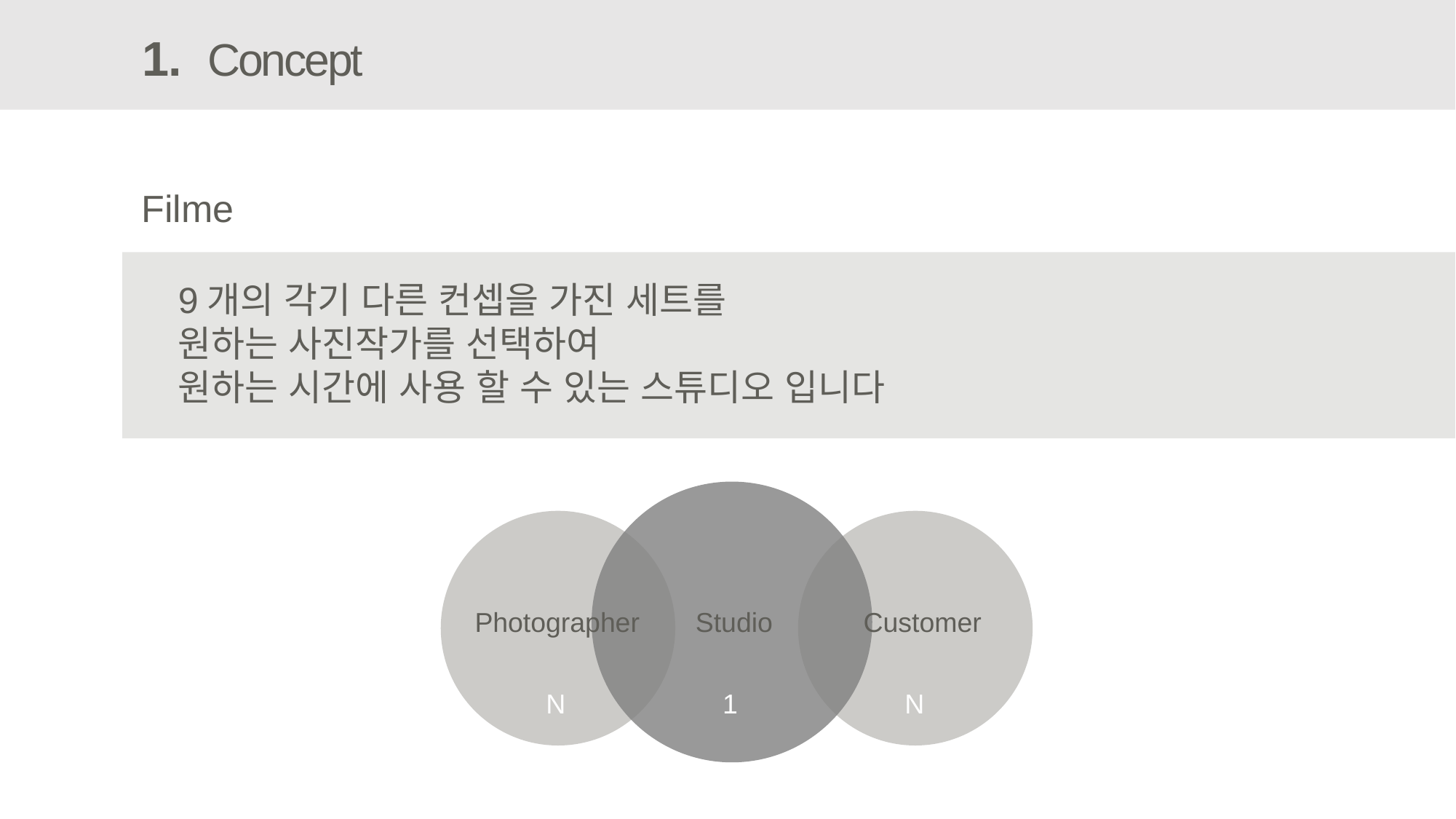

1.
Concept
Filme

9개의 각기 다른 컨셉을 가진 세트를
원하는 사진작가를 선택하여
원하는 시간에 사용 할 수 있는 스튜디오 입니다

Photographer
Studio
Customer
N
1
N